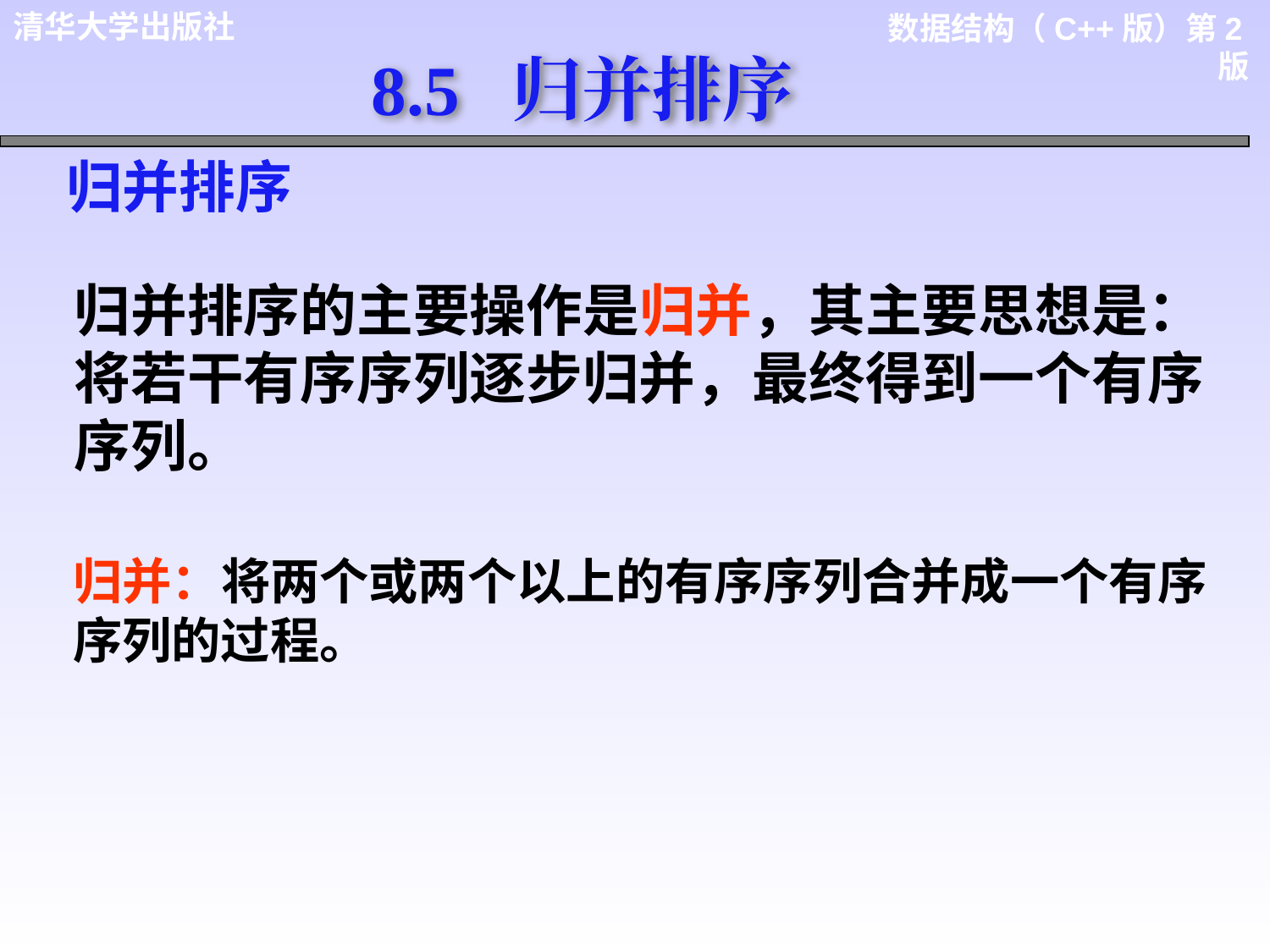

8.5  归并排序
归并排序
归并排序的主要操作是归并，其主要思想是：将若干有序序列逐步归并，最终得到一个有序序列。
归并：将两个或两个以上的有序序列合并成一个有序序列的过程。